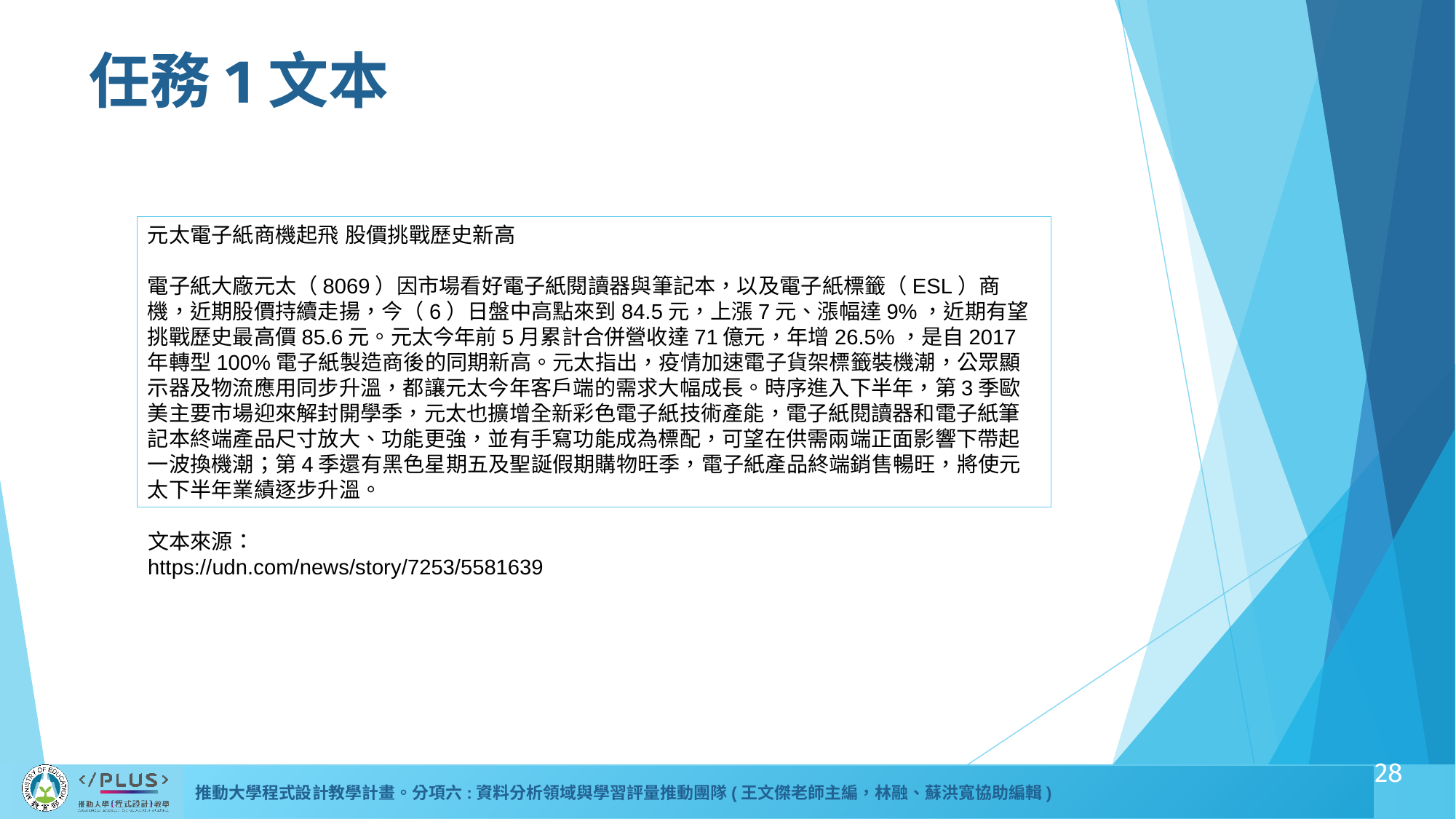

# 任務1文本

元太電子紙商機起飛 股價挑戰歷史新高

電子紙大廠元太（8069）因市場看好電子紙閱讀器與筆記本，以及電子紙標籤（ESL）商機，近期股價持續走揚，今（6）日盤中高點來到84.5元，上漲7元、漲幅達9%，近期有望挑戰歷史最高價85.6元。元太今年前5月累計合併營收達71億元，年增26.5%，是自2017年轉型100%電子紙製造商後的同期新高。元太指出，疫情加速電子貨架標籤裝機潮，公眾顯示器及物流應用同步升溫，都讓元太今年客戶端的需求大幅成長。時序進入下半年，第3季歐美主要市場迎來解封開學季，元太也擴增全新彩色電子紙技術產能，電子紙閱讀器和電子紙筆記本終端產品尺寸放大、功能更強，並有手寫功能成為標配，可望在供需兩端正面影響下帶起一波換機潮；第4季還有黑色星期五及聖誕假期購物旺季，電子紙產品終端銷售暢旺，將使元太下半年業績逐步升溫。
文本來源：
https://udn.com/news/story/7253/5581639
28